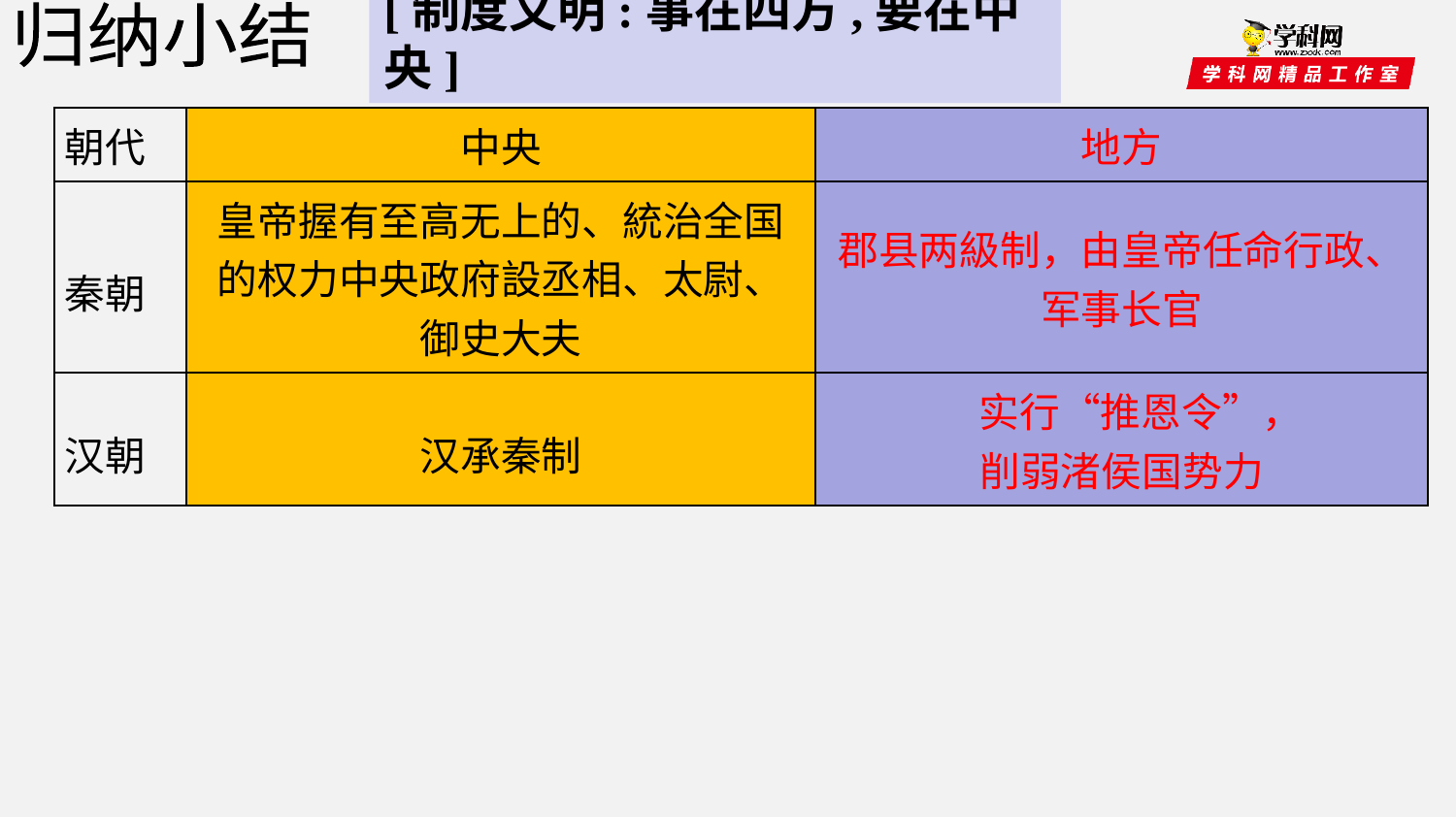

[制度文明:事在四方,要在中央]
归纳小结
| 朝代 | 中央 | 地方 |
| --- | --- | --- |
| 秦朝 | 皇帝握有至高无上的、統治全国的权力中央政府設丞相、太尉、御史大夫 | 郡县两級制，由皇帝任命行政、军事长官 |
| 汉朝 | 汉承秦制 | 实行“推恩令”， 削弱渚侯国势力 |